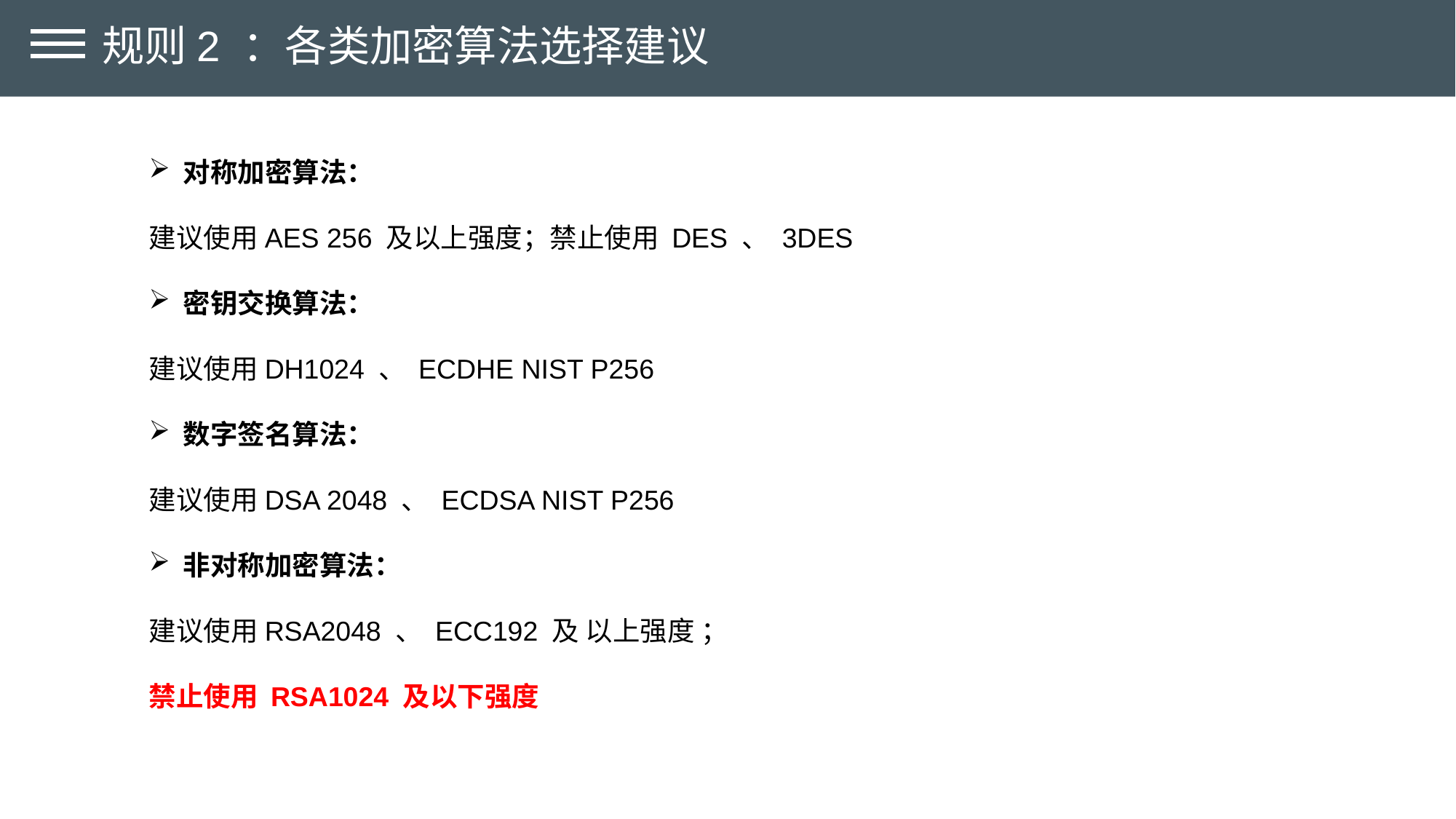

规则2 ：各类加密算法选择建议
对称加密算法：
建议使用AES 256 及以上强度；禁止使用 DES 、 3DES
密钥交换算法：
建议使用DH1024 、 ECDHE NIST P256
数字签名算法：
建议使用DSA 2048 、 ECDSA NIST P256
非对称加密算法：
建议使用RSA2048 、 ECC192 及 以上强度 ；
禁止使用 RSA1024 及以下强度